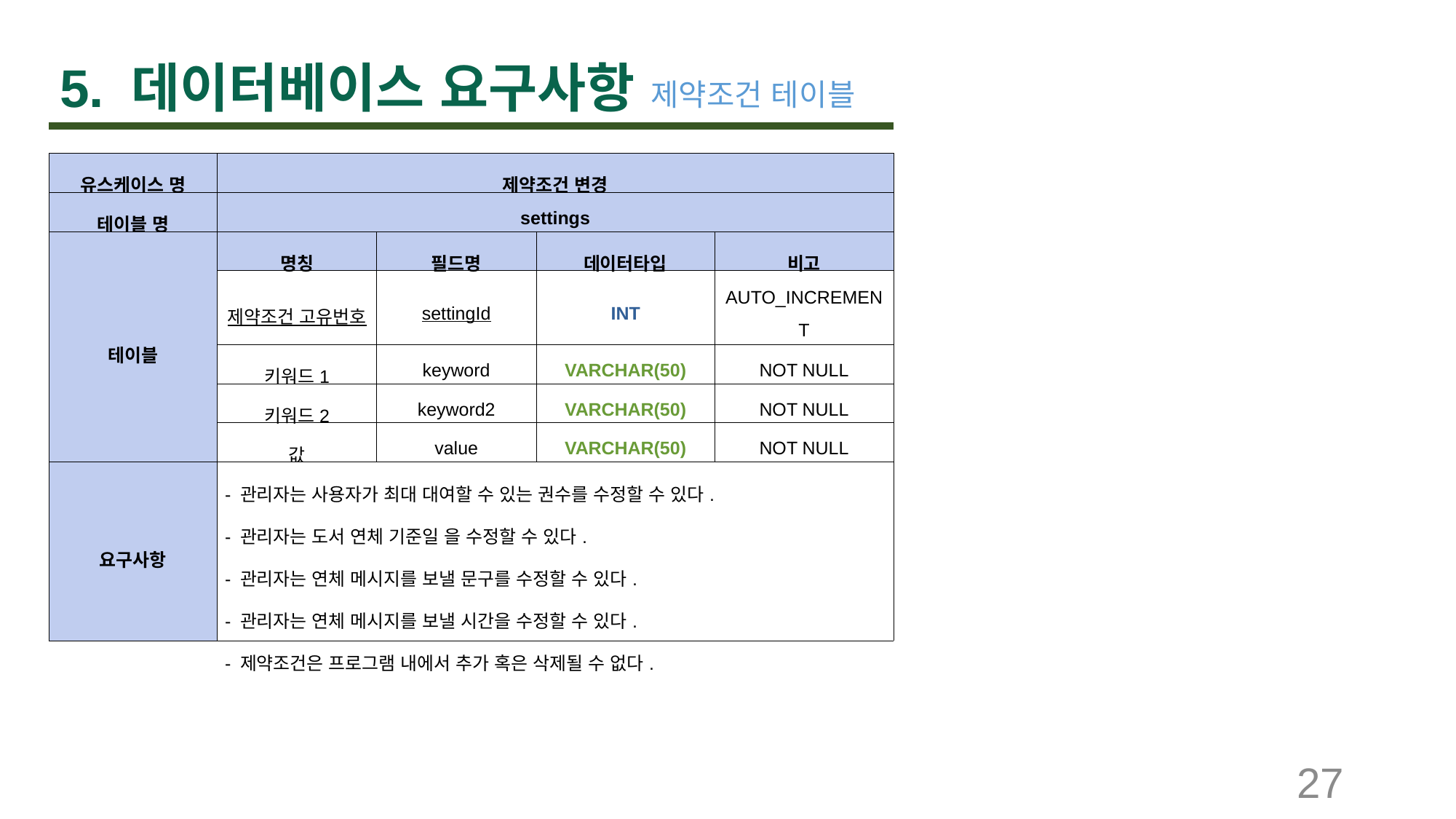

5. 데이터베이스 요구사항
제약조건 테이블
| 유스케이스 명 | 제약조건 변경 |  |  |  |
| --- | --- | --- | --- | --- |
| 테이블 명 | settings |  |  |  |
| 테이블 | 명칭 | 필드명 | 데이터타입 | 비고 |
|  | 제약조건 고유번호 | settingId | INT | AUTO\_INCREMENT |
|  | 키워드1 | keyword | VARCHAR(50) | NOT NULL |
|  | 키워드2 | keyword2 | VARCHAR(50) | NOT NULL |
|  | 값 | value | VARCHAR(50) | NOT NULL |
| 요구사항 | - 관리자는 사용자가 최대 대여할 수 있는 권수를 수정할 수 있다. - 관리자는 도서 연체 기준일 을 수정할 수 있다. - 관리자는 연체 메시지를 보낼 문구를 수정할 수 있다. - 관리자는 연체 메시지를 보낼 시간을 수정할 수 있다. - 제약조건은 프로그램 내에서 추가 혹은 삭제될 수 없다. |  |  |  |
27